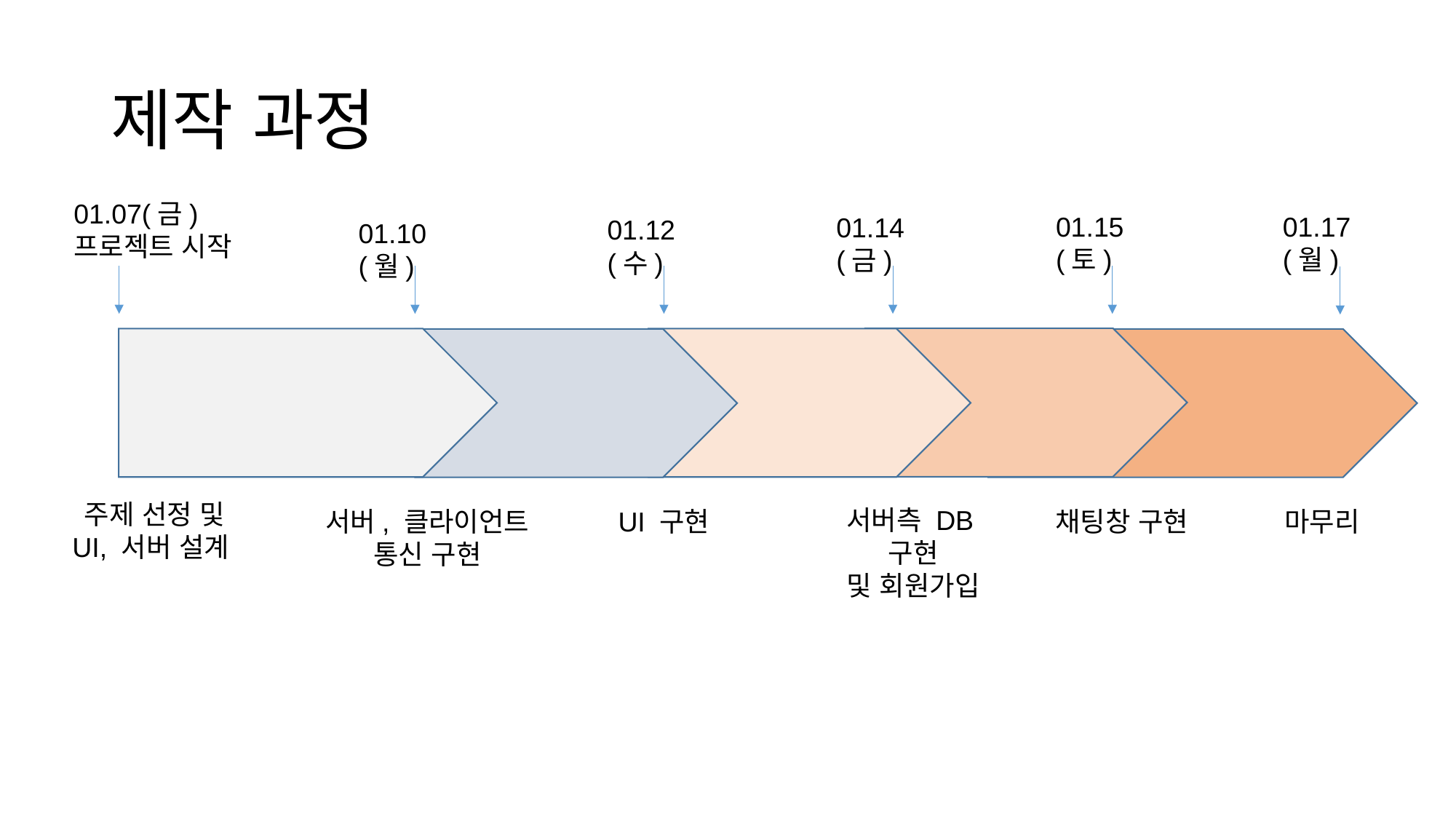

# 제작 과정
01.07(금)
프로젝트 시작
01.15(토)
01.17(월)
01.14(금)
01.12(수)
01.10(월)

주제 선정 및
UI, 서버 설계
서버측 DB구현
및 회원가입
서버, 클라이언트
통신 구현
UI 구현
채팅창 구현
마무리